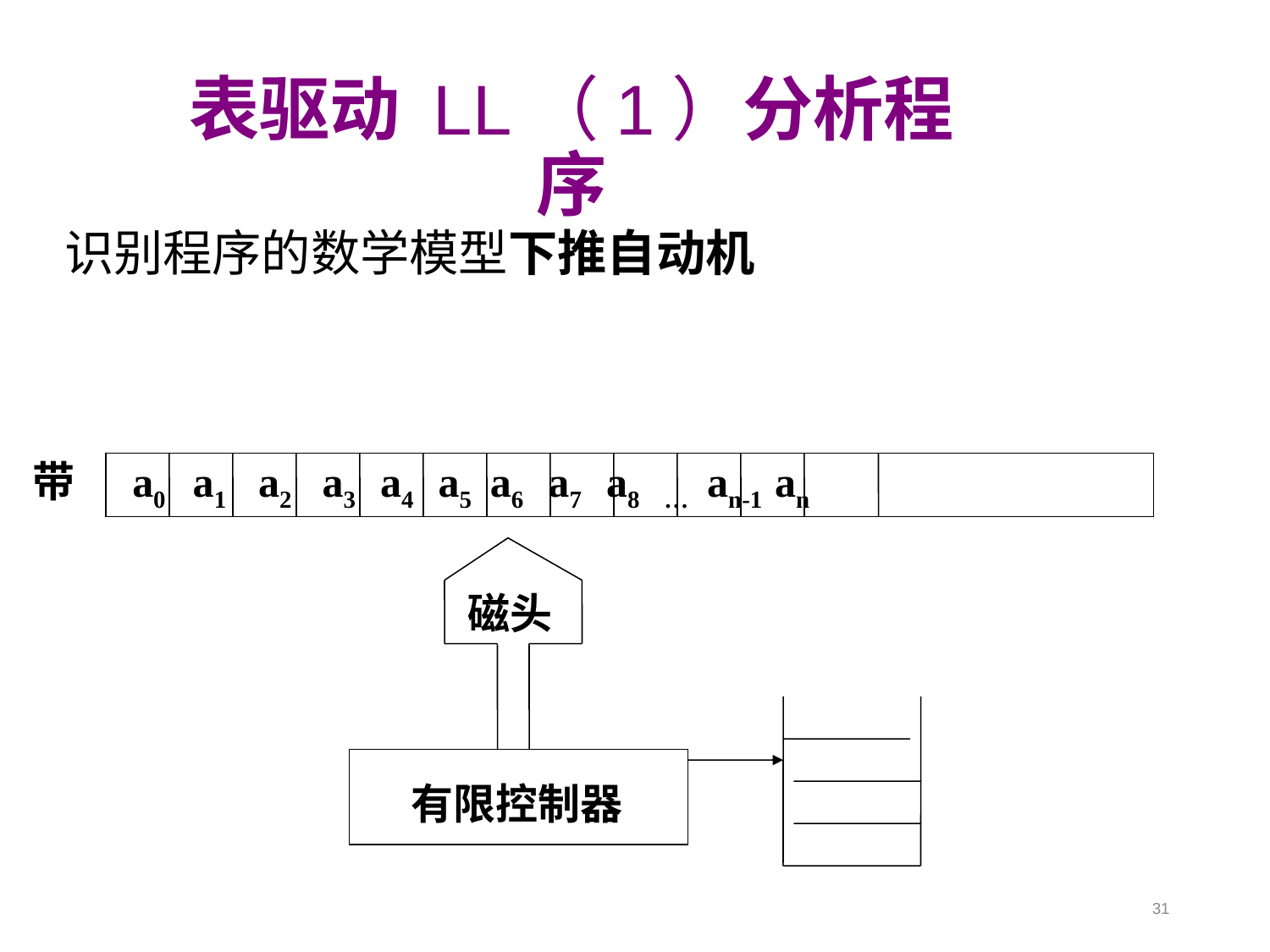

表驱动 LL（1）分析程序
识别程序的数学模型下推自动机
 带     a0   a1   a2     a3    a4    a5   a6    a7    a8    …   an-1  an

磁头

   有限控制器

31